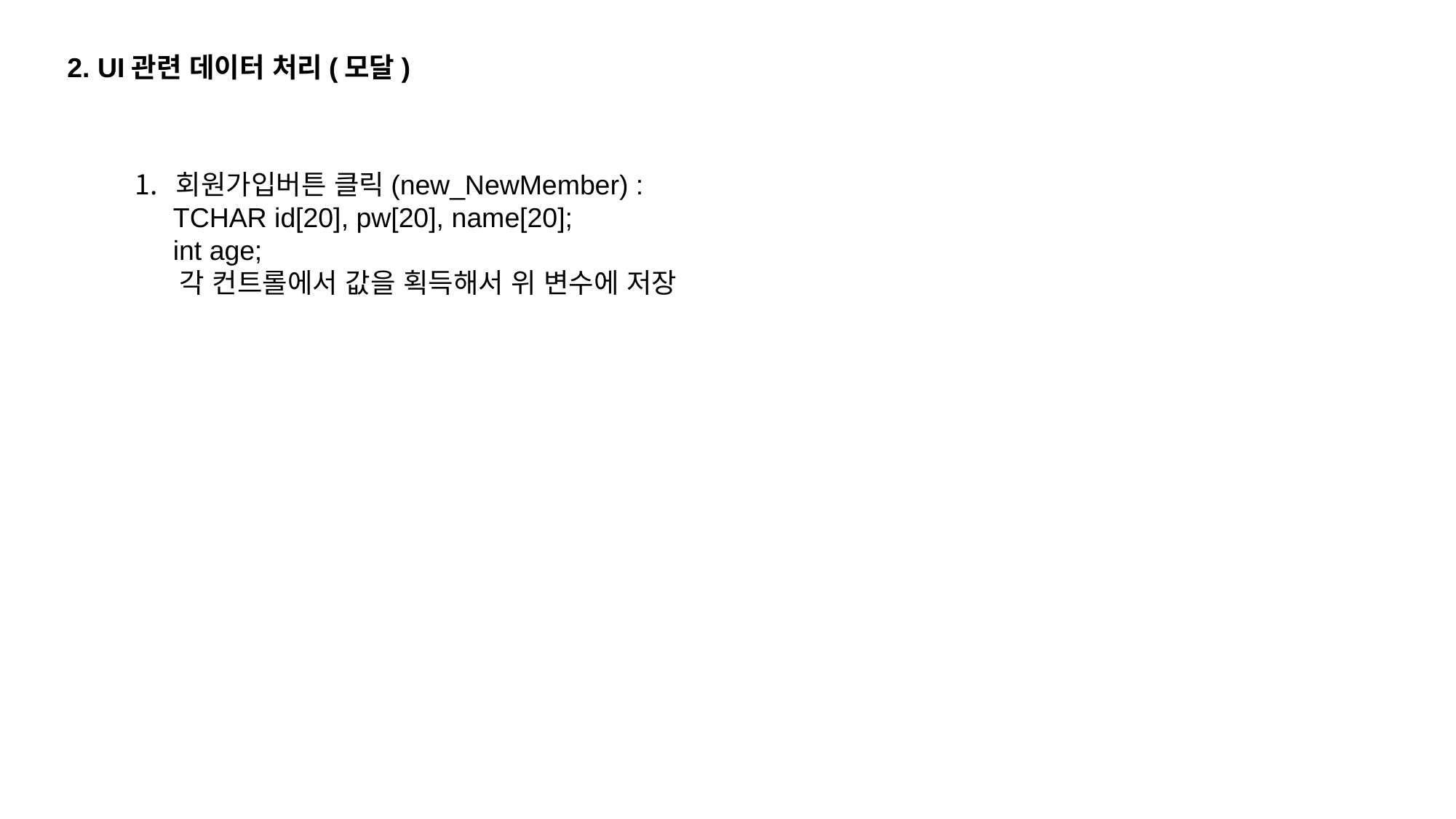

2. UI관련 데이터 처리(모달)
회원가입버튼 클릭(new_NewMember) :
     TCHAR id[20], pw[20], name[20];
     int age;
     각 컨트롤에서 값을 획득해서 위 변수에 저장